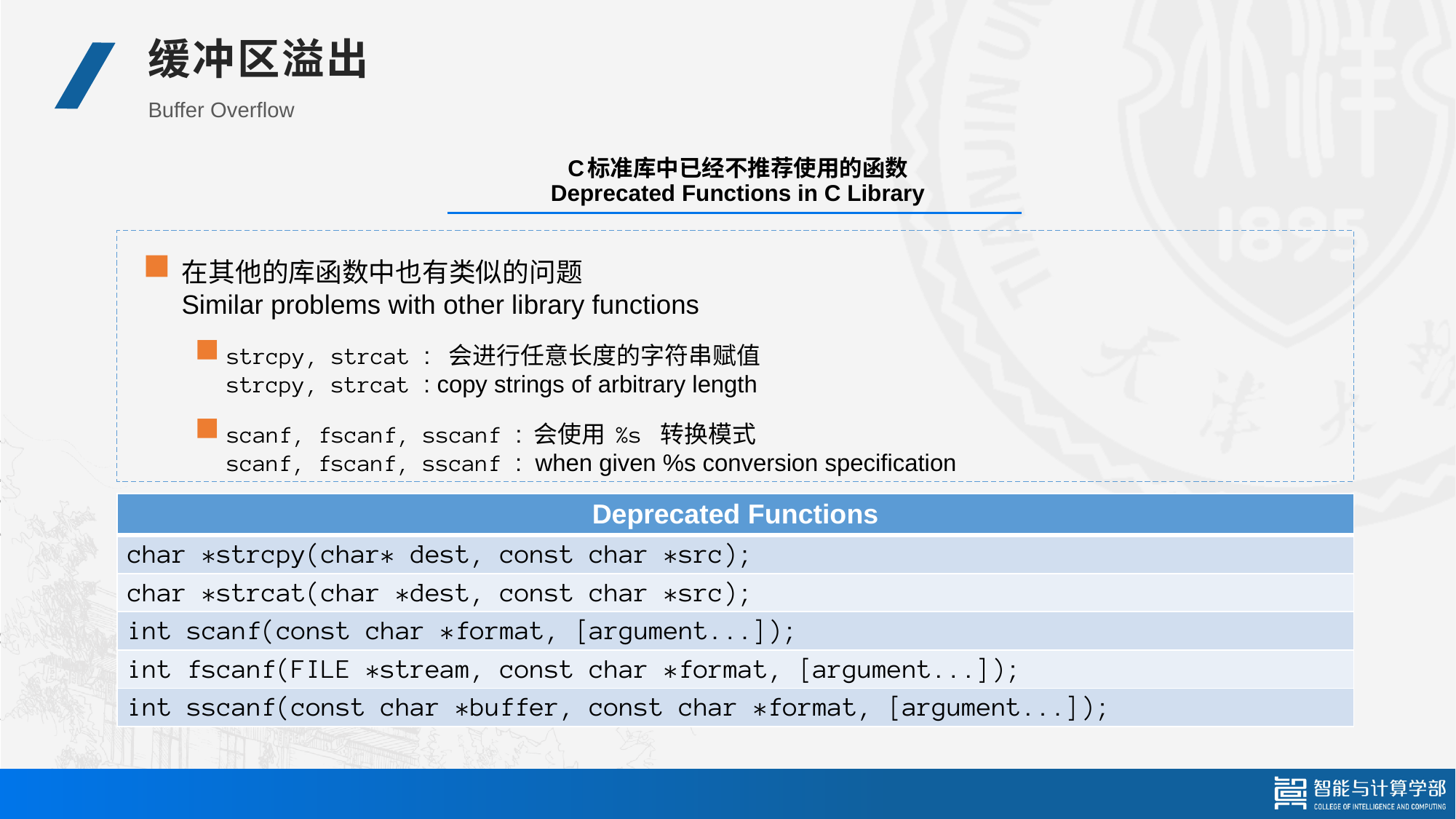

缓冲区溢出
Buffer Overflow
# C标准库中已经不推荐使用的函数 Deprecated Functions in C Library
在其他的库函数中也有类似的问题
Similar problems with other library functions
strcpy, strcat :  会进行任意长度的字符串赋值
strcpy, strcat : copy strings of arbitrary length
scanf, fscanf, sscanf : 会使用 %s 转换模式
scanf, fscanf, sscanf :  when given %s conversion specification

| Deprecated Functions |
| --- |
| char \*strcpy(char\* dest, const char \*src); |
| char \*strcat(char \*dest, const char \*src); |
| int scanf(const char \*format, [argument...]); |
| int fscanf(FILE \*stream, const char \*format, [argument...]); |
| int sscanf(const char \*buffer, const char \*format, [argument...]); |